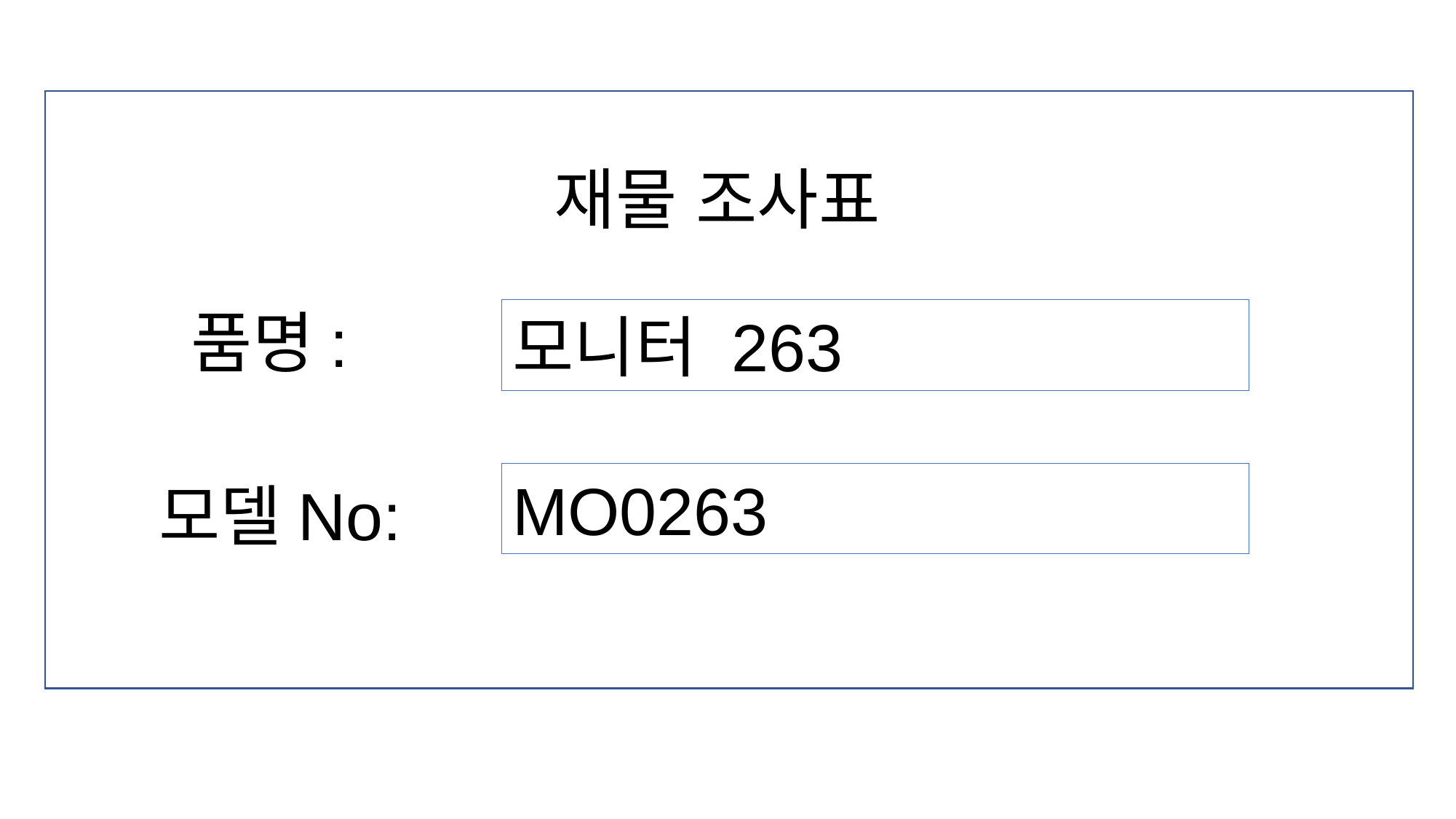

재물 조사표
품명:
모니터 263
MO0263
모델No: